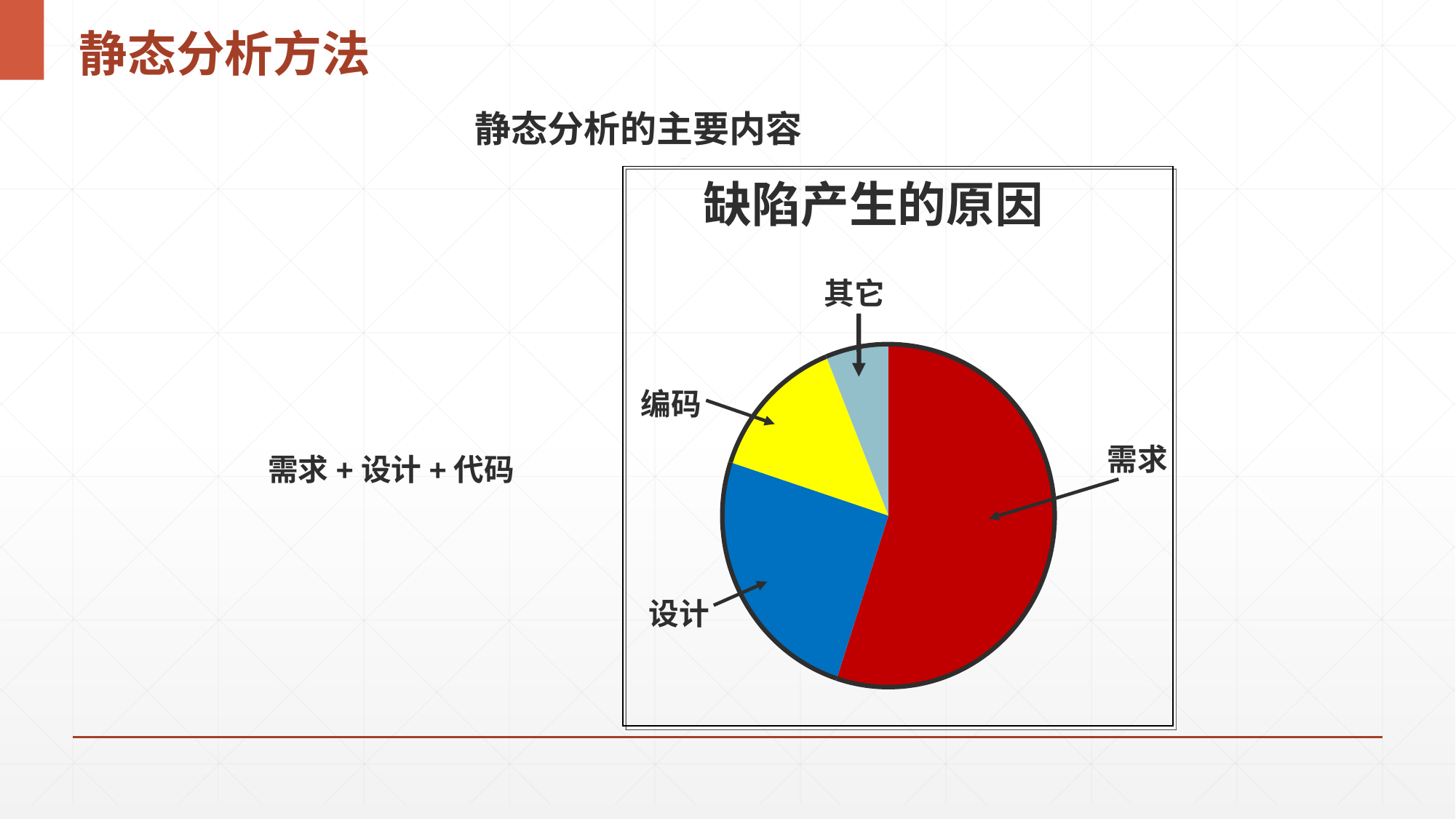

# 静态分析方法
静态分析的主要内容
缺陷产生的原因

其它

编码

需求

设计
需求+设计+代码